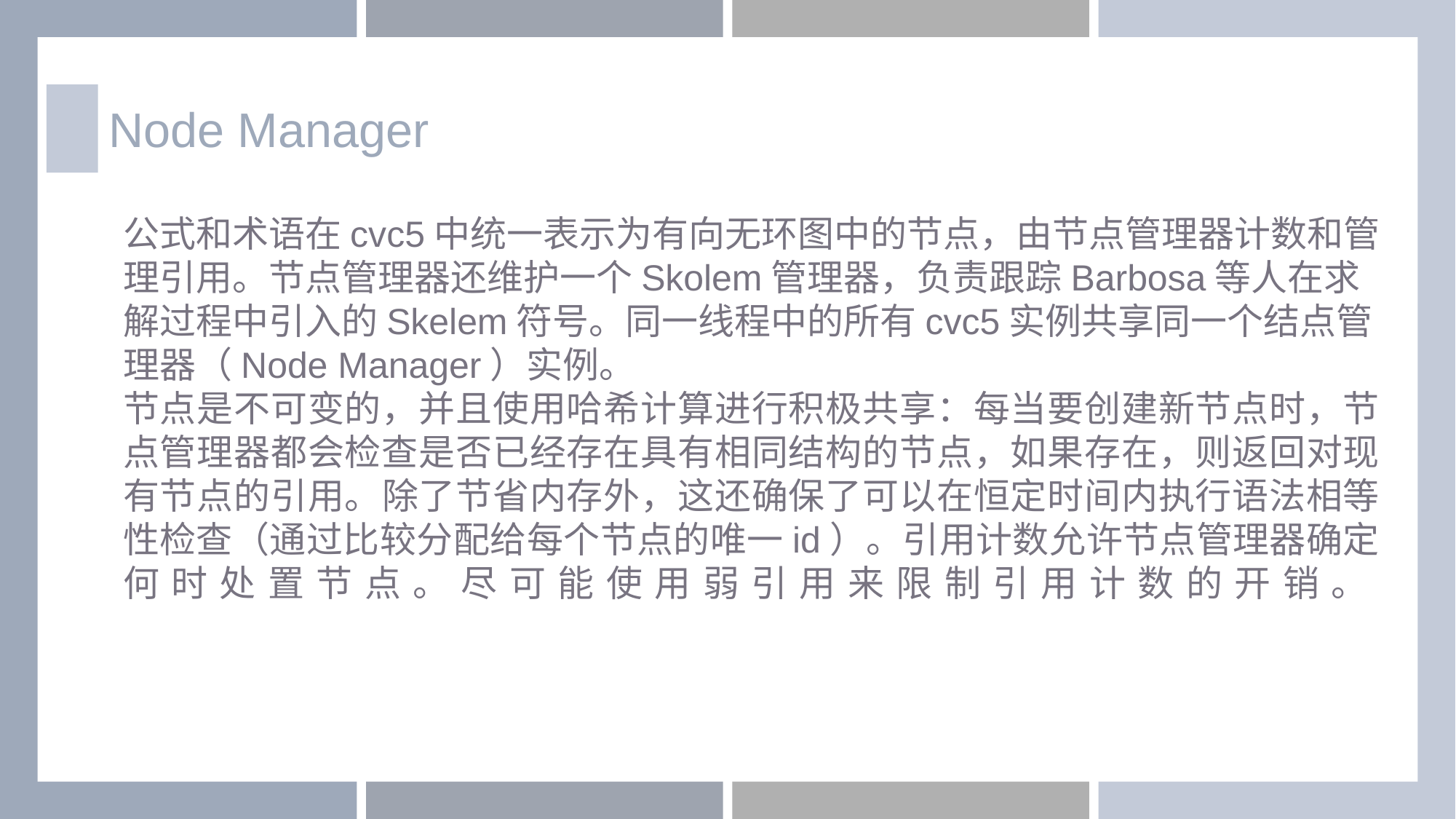

Node Manager
公式和术语在cvc5中统一表示为有向无环图中的节点，由节点管理器计数和管理引用。节点管理器还维护一个Skolem管理器，负责跟踪Barbosa等人在求解过程中引入的Skelem符号。同一线程中的所有cvc5实例共享同一个结点管理器（Node Manager）实例。
节点是不可变的，并且使用哈希计算进行积极共享：每当要创建新节点时，节点管理器都会检查是否已经存在具有相同结构的节点，如果存在，则返回对现有节点的引用。除了节省内存外，这还确保了可以在恒定时间内执行语法相等性检查（通过比较分配给每个节点的唯一id）。引用计数允许节点管理器确定何时处置节点。尽可能使用弱引用来限制引用计数的开销。